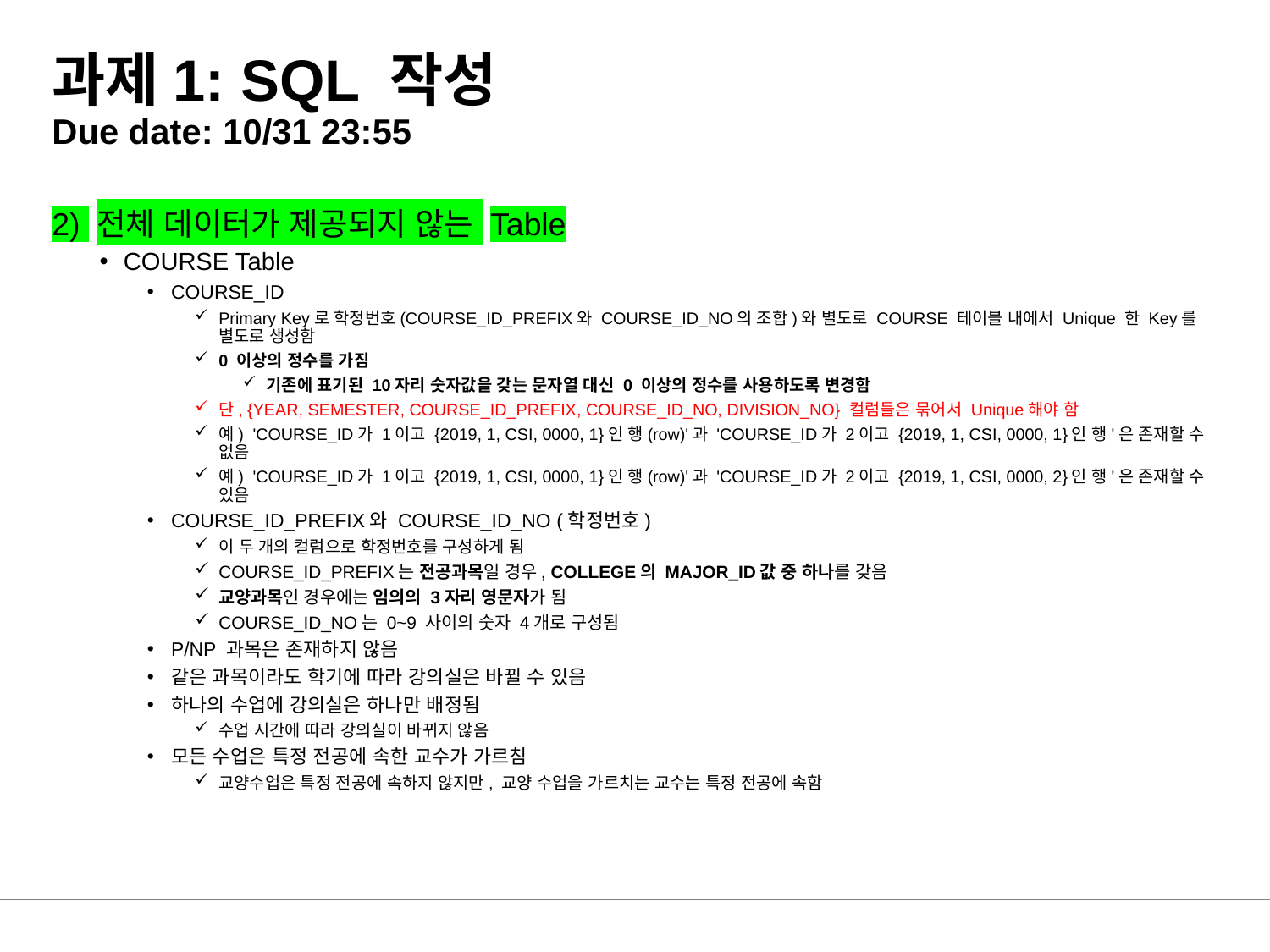

# 과제1: SQL 작성 Due date: 10/31 23:55
2) 전체 데이터가 제공되지 않는 Table
COURSE Table
COURSE_ID
Primary Key로 학정번호(COURSE_ID_PREFIX와 COURSE_ID_NO의 조합)와 별도로 COURSE 테이블 내에서 Unique 한 Key를 별도로 생성함
0 이상의 정수를 가짐
기존에 표기된 10자리 숫자값을 갖는 문자열 대신 0 이상의 정수를 사용하도록 변경함
단, {YEAR, SEMESTER, COURSE_ID_PREFIX, COURSE_ID_NO, DIVISION_NO} 컬럼들은 묶어서 Unique해야 함
예)  'COURSE_ID가 1이고 {2019, 1, CSI, 0000, 1}인 행(row)'과 'COURSE_ID가 2이고 {2019, 1, CSI, 0000, 1}인 행'은 존재할 수 없음
예)  'COURSE_ID가 1이고 {2019, 1, CSI, 0000, 1}인 행(row)'과 'COURSE_ID가 2이고 {2019, 1, CSI, 0000, 2}인 행'은 존재할 수 있음
COURSE_ID_PREFIX와 COURSE_ID_NO (학정번호)
이 두 개의 컬럼으로 학정번호를 구성하게 됨
COURSE_ID_PREFIX는 전공과목일 경우, COLLEGE의 MAJOR_ID값 중 하나를 갖음
교양과목인 경우에는 임의의 3자리 영문자가 됨
COURSE_ID_NO는 0~9 사이의 숫자 4개로 구성됨
P/NP 과목은 존재하지 않음
같은 과목이라도 학기에 따라 강의실은 바뀔 수 있음
하나의 수업에 강의실은 하나만 배정됨
수업 시간에 따라 강의실이 바뀌지 않음
모든 수업은 특정 전공에 속한 교수가 가르침
교양수업은 특정 전공에 속하지 않지만, 교양 수업을 가르치는 교수는 특정 전공에 속함